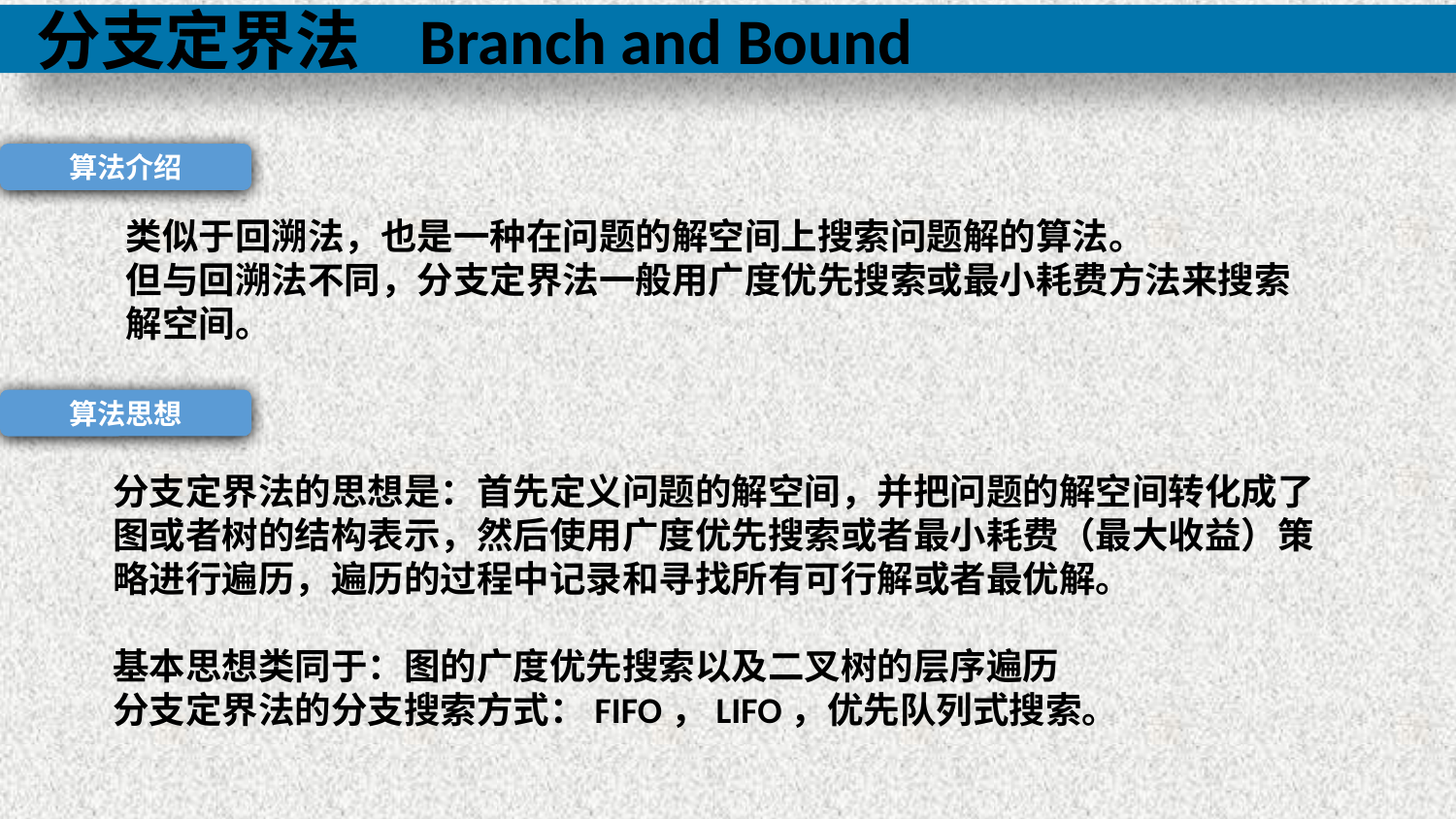

分支定界法   Branch and Bound

算法介绍
类似于回溯法，也是一种在问题的解空间上搜索问题解的算法。
但与回溯法不同，分支定界法一般用广度优先搜索或最小耗费方法来搜索解空间。
算法思想
分支定界法的思想是：首先定义问题的解空间，并把问题的解空间转化成了图或者树的结构表示，然后使用广度优先搜索或者最小耗费（最大收益）策略进行遍历，遍历的过程中记录和寻找所有可行解或者最优解。
基本思想类同于：图的广度优先搜索以及二叉树的层序遍历
分支定界法的分支搜索方式：FIFO，LIFO，优先队列式搜索。